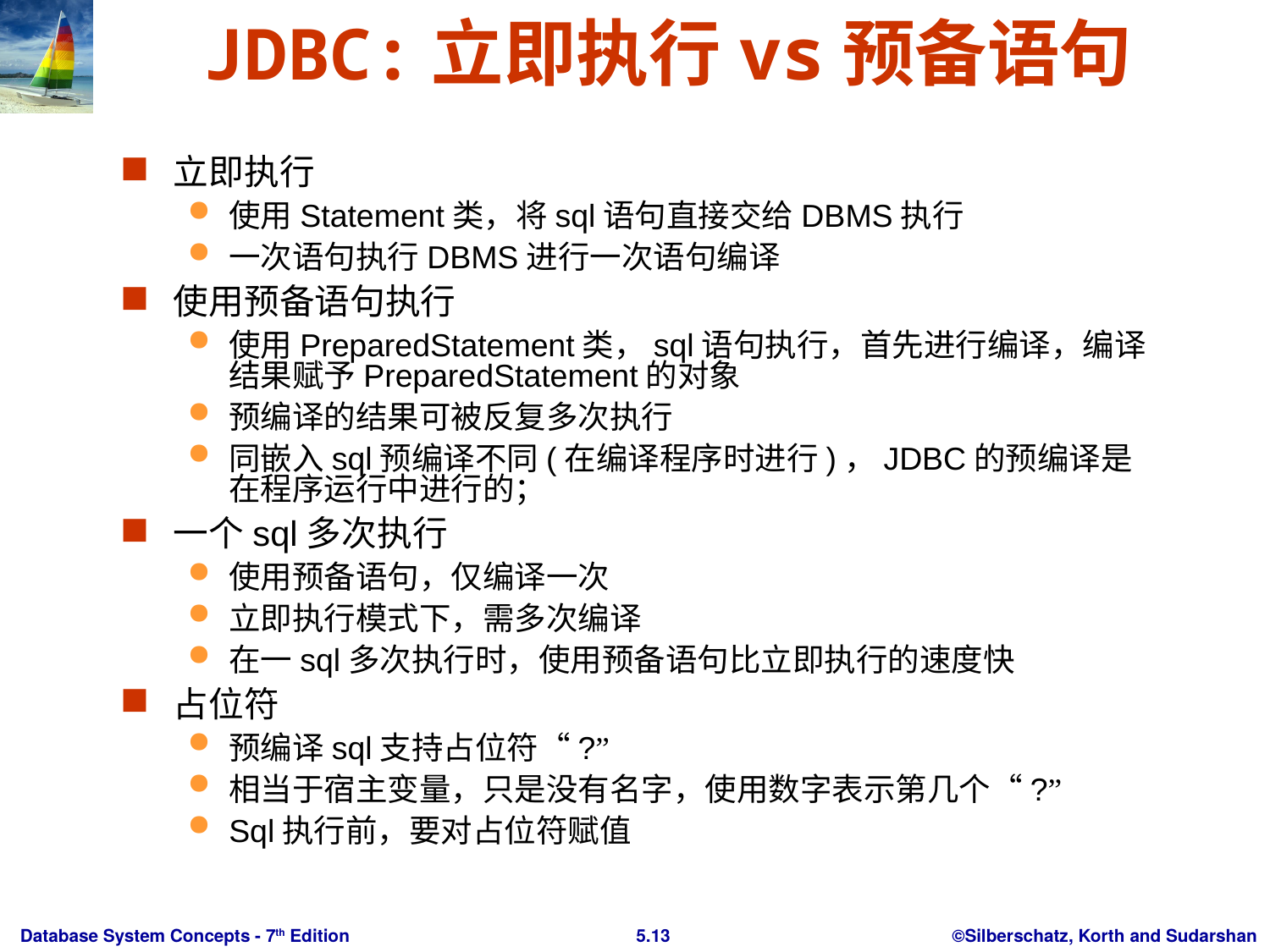

# JDBC:立即执行vs预备语句
立即执行
使用Statement类，将sql语句直接交给DBMS执行
一次语句执行DBMS进行一次语句编译
使用预备语句执行
使用PreparedStatement类，sql语句执行，首先进行编译，编译结果赋予PreparedStatement的对象
预编译的结果可被反复多次执行
同嵌入sql预编译不同(在编译程序时进行)，JDBC的预编译是在程序运行中进行的；
一个sql多次执行
使用预备语句，仅编译一次
立即执行模式下，需多次编译
在一sql多次执行时，使用预备语句比立即执行的速度快
占位符
预编译sql支持占位符“?”
相当于宿主变量，只是没有名字，使用数字表示第几个“?”
Sql执行前，要对占位符赋值